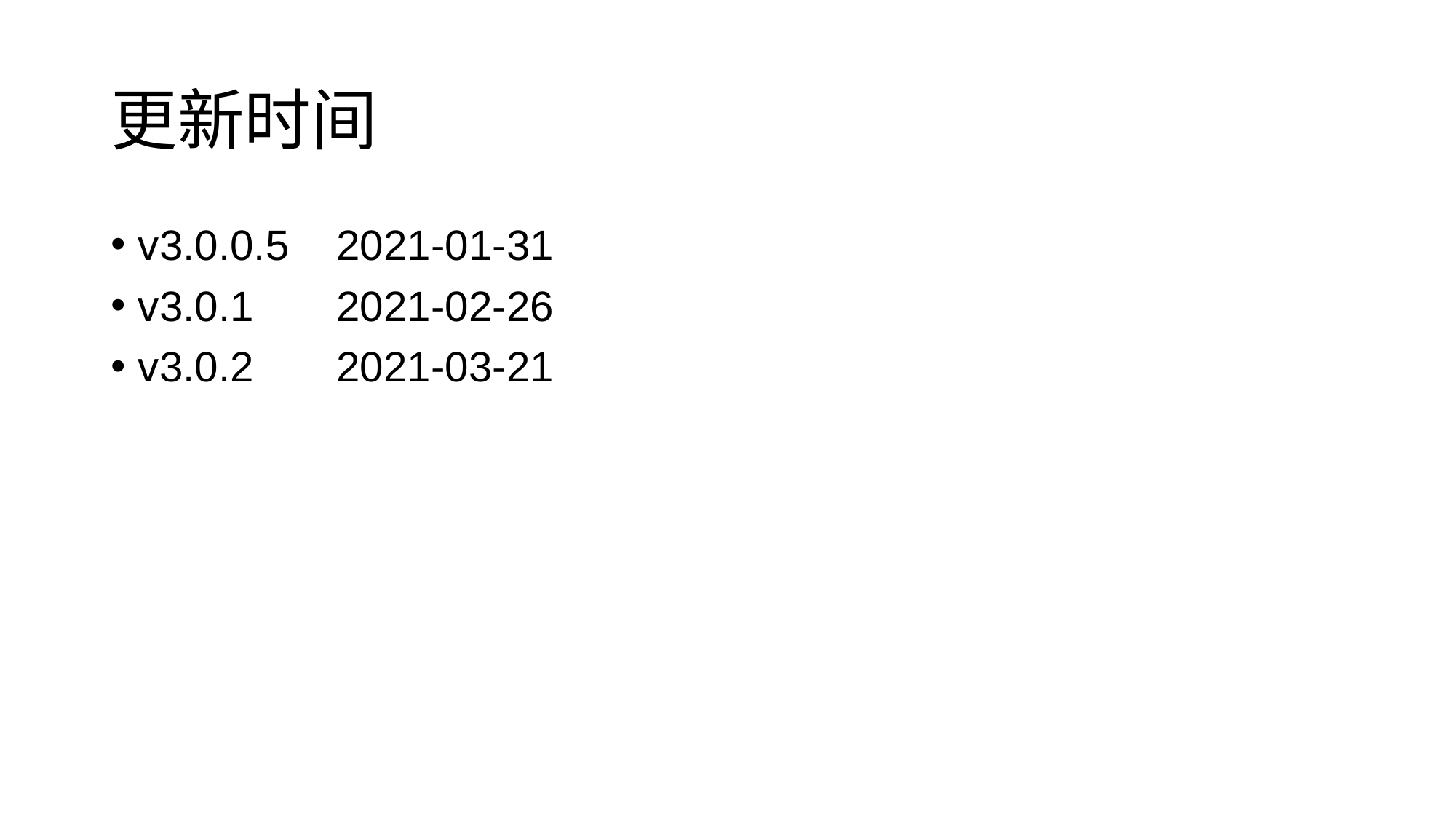

# 更新时间
v3.0.0.5    2021-01-31
v3.0.1       2021-02-26
v3.0.2       2021-03-21